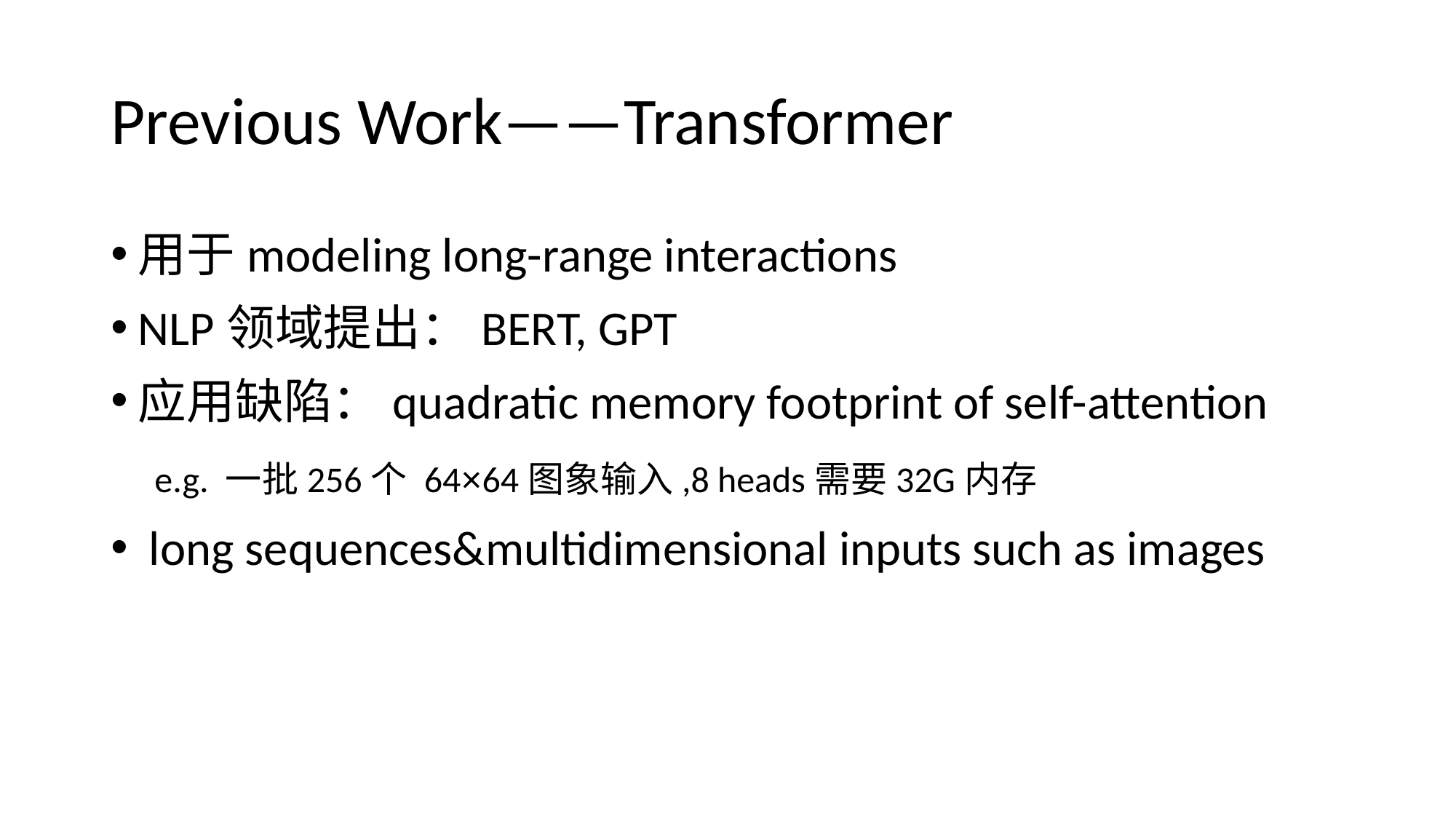

# Previous Work——Transformer
用于modeling long-range interactions
NLP领域提出：BERT, GPT
应用缺陷：quadratic memory footprint of self-attention
    e.g. 一批256个 64×64图象输入,8 heads需要32G内存
 long sequences&multidimensional inputs such as images